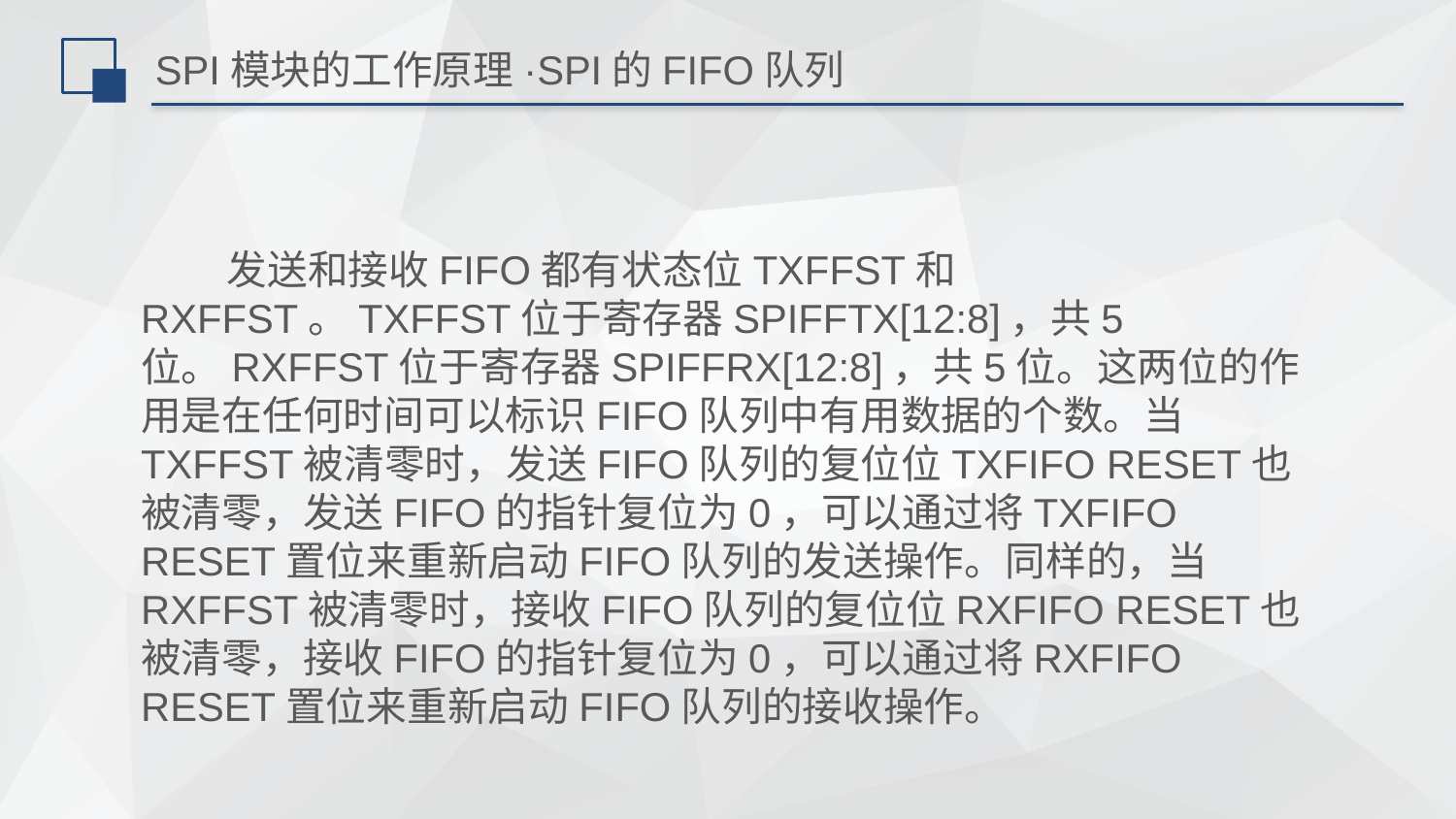

# SPI模块的工作原理·SPI的FIFO队列
发送和接收FIFO都有状态位TXFFST和RXFFST。TXFFST位于寄存器SPIFFTX[12:8]，共5位。RXFFST位于寄存器SPIFFRX[12:8]，共5位。这两位的作用是在任何时间可以标识FIFO队列中有用数据的个数。当TXFFST被清零时，发送FIFO队列的复位位TXFIFO RESET也被清零，发送FIFO的指针复位为0，可以通过将TXFIFO RESET置位来重新启动FIFO队列的发送操作。同样的，当RXFFST被清零时，接收FIFO队列的复位位RXFIFO RESET也被清零，接收FIFO的指针复位为0，可以通过将RXFIFO RESET置位来重新启动FIFO队列的接收操作。